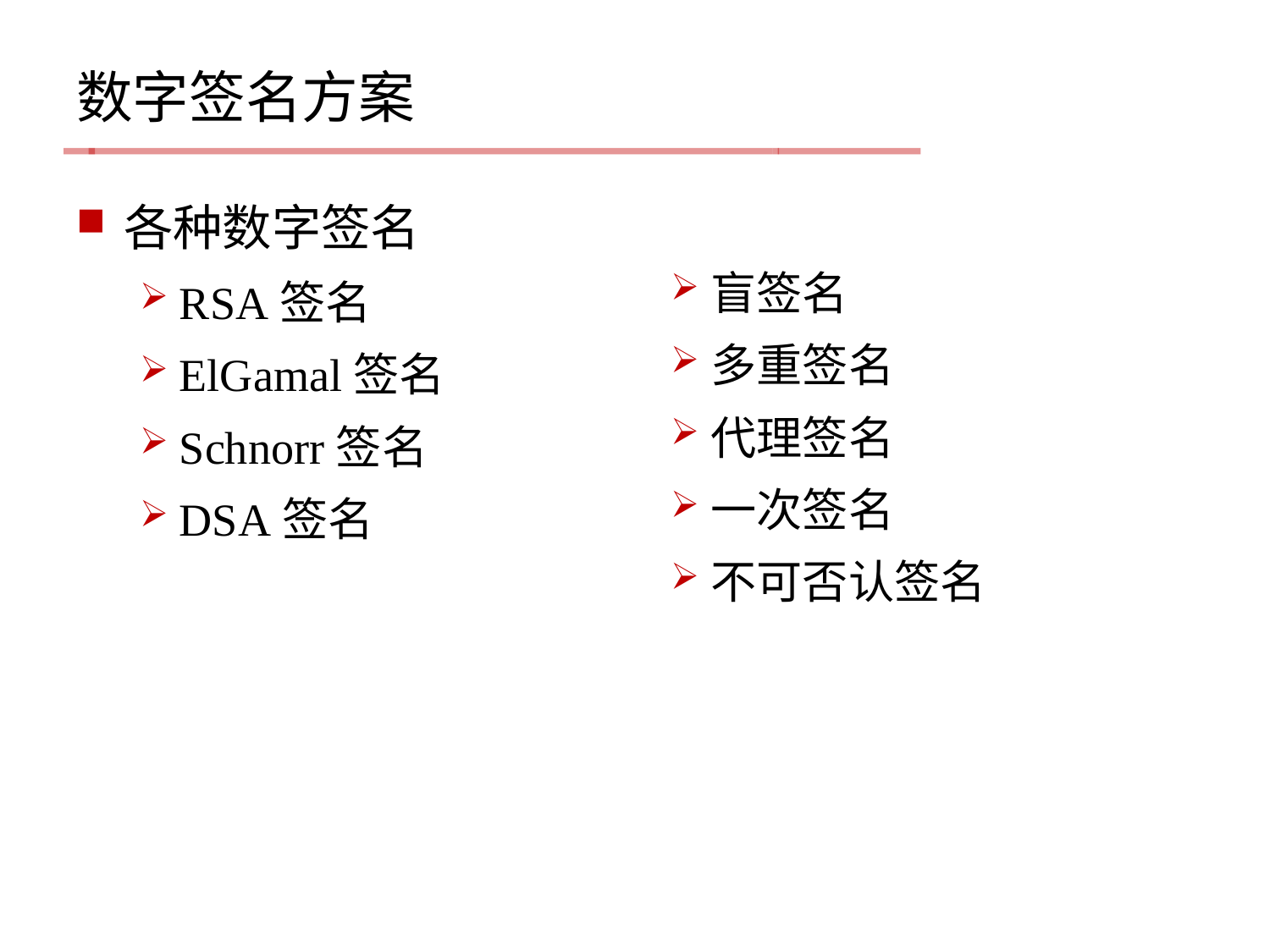

# 数字签名方案
各种数字签名
RSA签名
ElGamal签名
Schnorr签名
DSA签名

盲签名
多重签名
代理签名
一次签名
不可否认签名